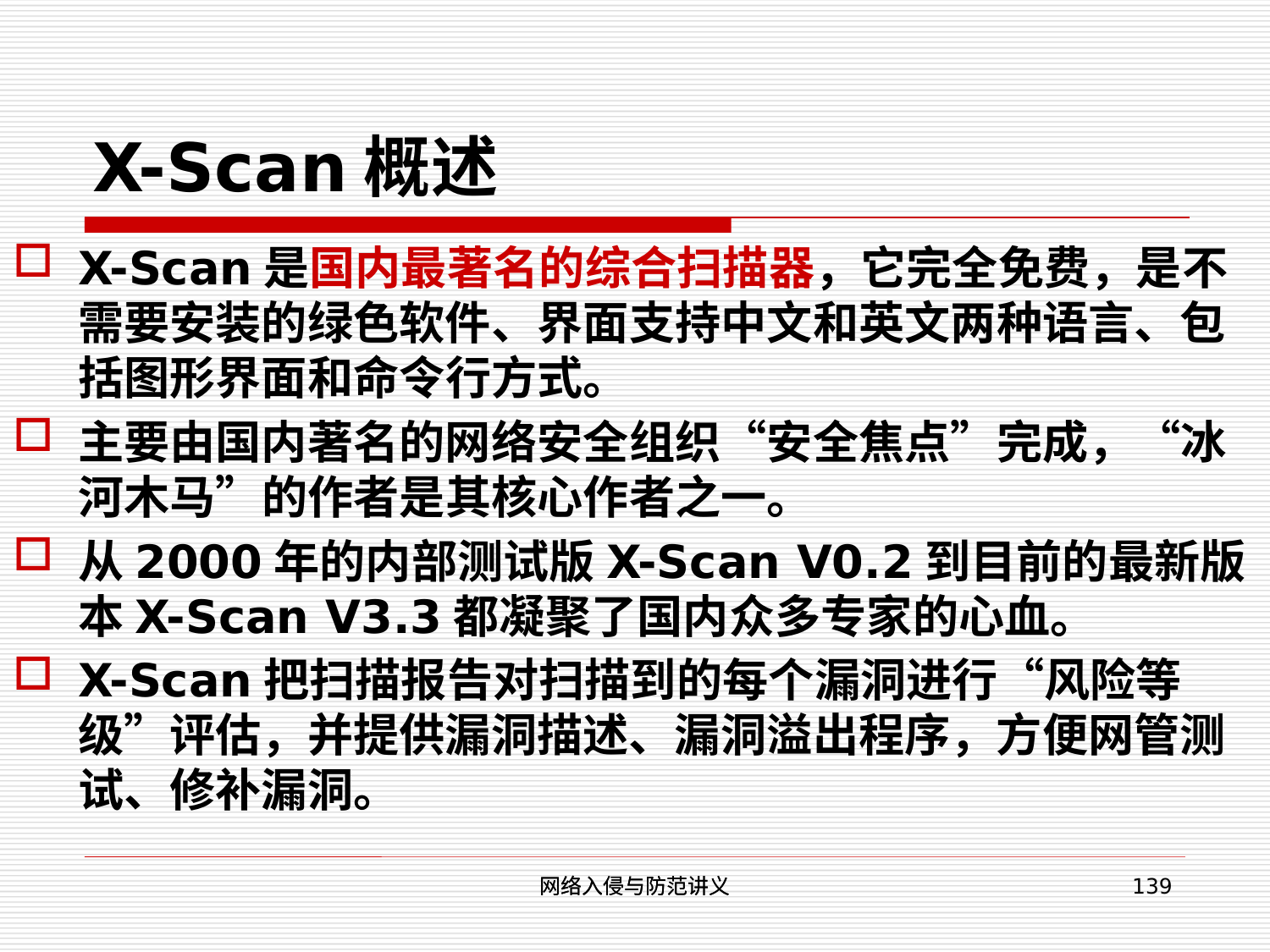

# X-Scan概述
X-Scan是国内最著名的综合扫描器，它完全免费，是不需要安装的绿色软件、界面支持中文和英文两种语言、包括图形界面和命令行方式。
主要由国内著名的网络安全组织“安全焦点”完成，“冰河木马”的作者是其核心作者之一。
从2000年的内部测试版X-Scan V0.2到目前的最新版本X-Scan V3.3都凝聚了国内众多专家的心血。
X-Scan把扫描报告对扫描到的每个漏洞进行“风险等级”评估，并提供漏洞描述、漏洞溢出程序，方便网管测试、修补漏洞。

网络入侵与防范讲义
网络入侵与防范讲义
139
139